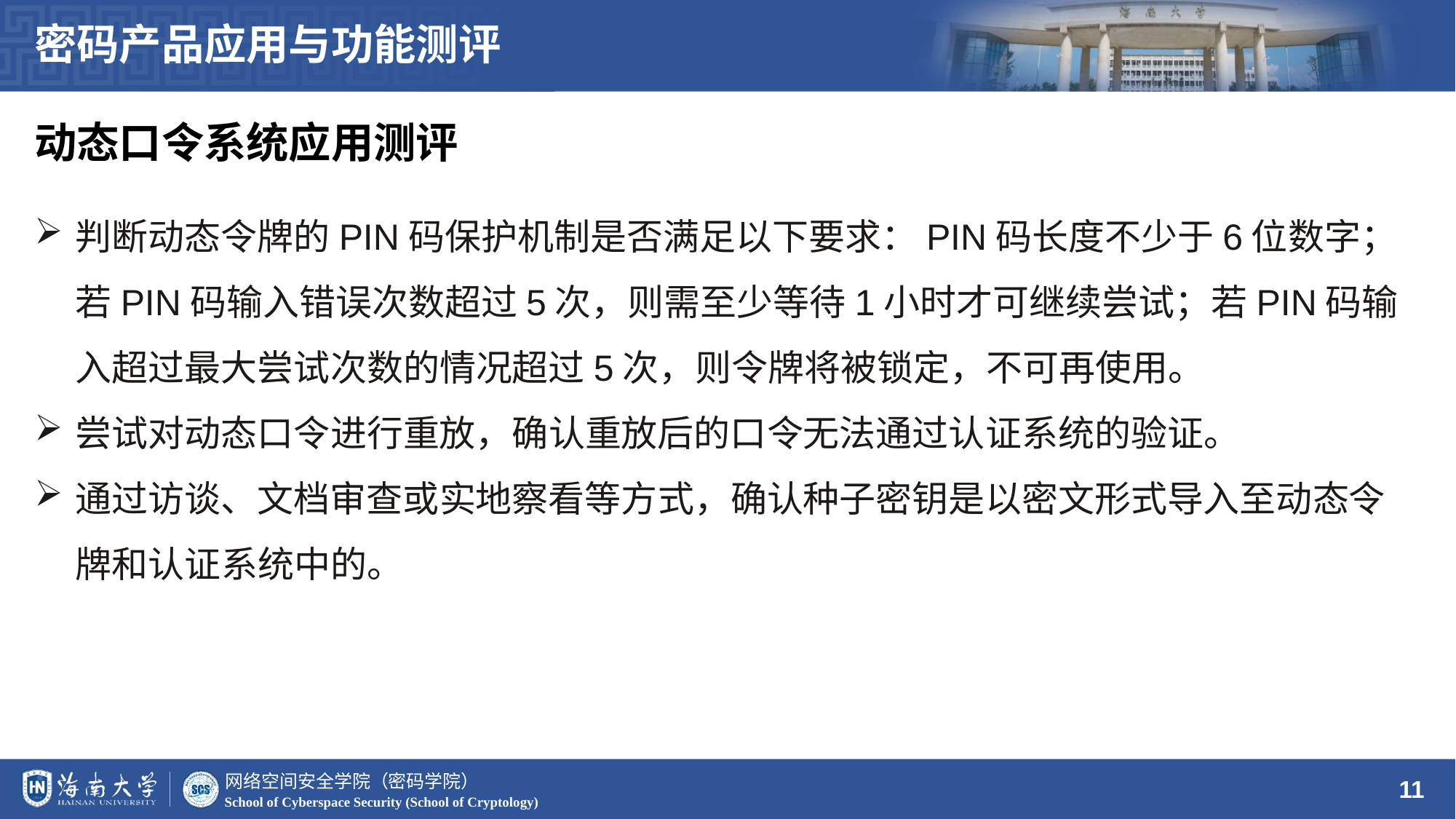

密码产品应用与功能测评
动态口令系统应用测评
判断动态令牌的PIN码保护机制是否满足以下要求：PIN码长度不少于6位数字；若PIN码输入错误次数超过5次，则需至少等待1小时才可继续尝试；若PIN码输入超过最大尝试次数的情况超过5次，则令牌将被锁定，不可再使用。
尝试对动态口令进行重放，确认重放后的口令无法通过认证系统的验证。
通过访谈、文档审查或实地察看等方式，确认种子密钥是以密文形式导入至动态令牌和认证系统中的。

11